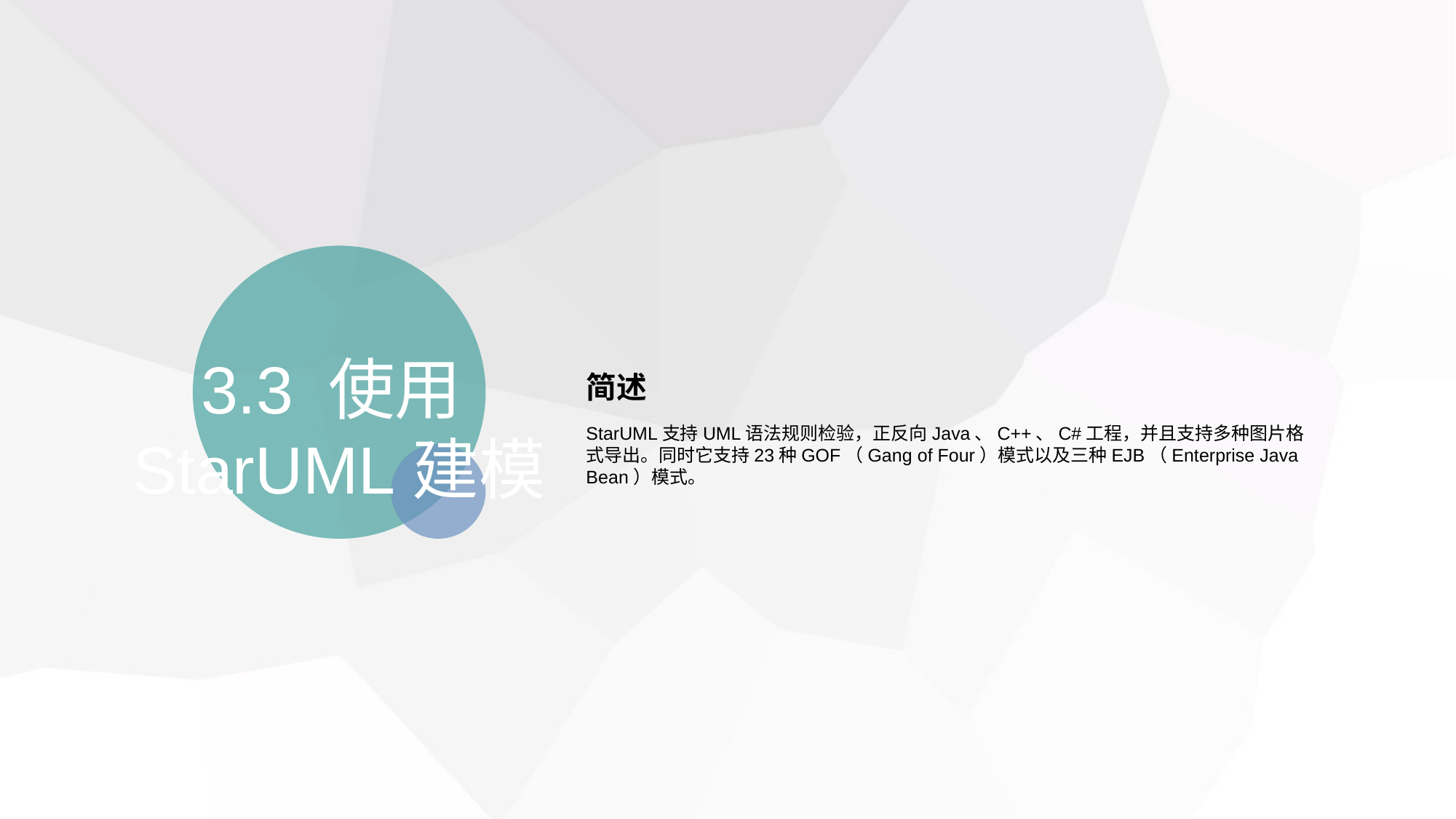

3.3 使用StarUML建模
简述
StarUML支持UML语法规则检验，正反向Java、C++、C#工程，并且支持多种图片格式导出。同时它支持23种GOF（Gang of Four）模式以及三种EJB（Enterprise Java Bean）模式。